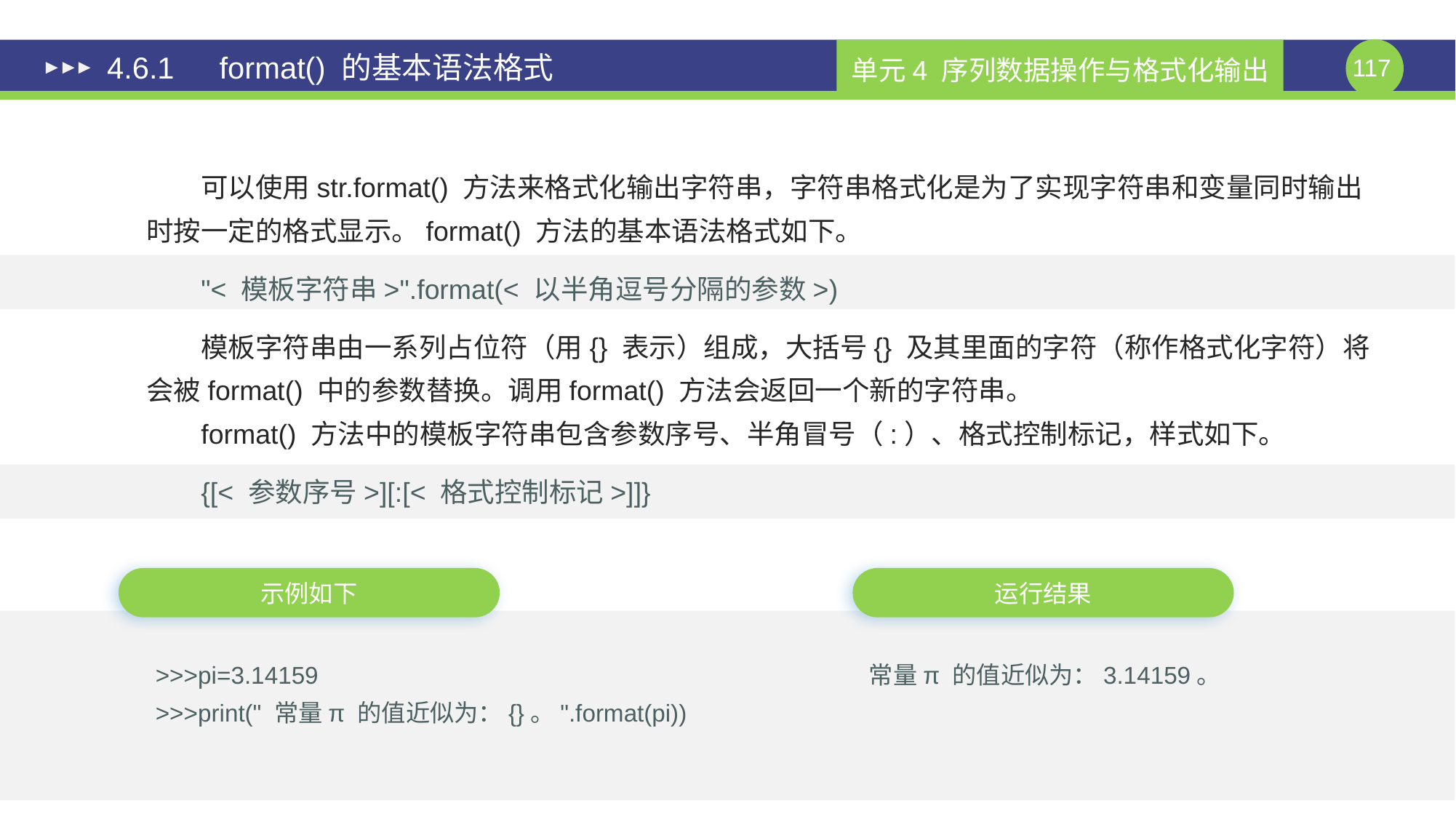

# 4.6.1　format() 的基本语法格式
可以使用str.format() 方法来格式化输出字符串，字符串格式化是为了实现字符串和变量同时输出时按一定的格式显示。format() 方法的基本语法格式如下。

"< 模板字符串>".format(< 以半角逗号分隔的参数>)

模板字符串由一系列占位符（用{} 表示）组成，大括号{} 及其里面的字符（称作格式化字符）将会被format() 中的参数替换。调用format() 方法会返回一个新的字符串。
format() 方法中的模板字符串包含参数序号、半角冒号（:）、格式控制标记，样式如下。

{[< 参数序号>][:[< 格式控制标记>]]}

示例如下
运行结果

常量π 的值近似为：3.14159。
>>>pi=3.14159
>>>print(" 常量π 的值近似为：{}。".format(pi))